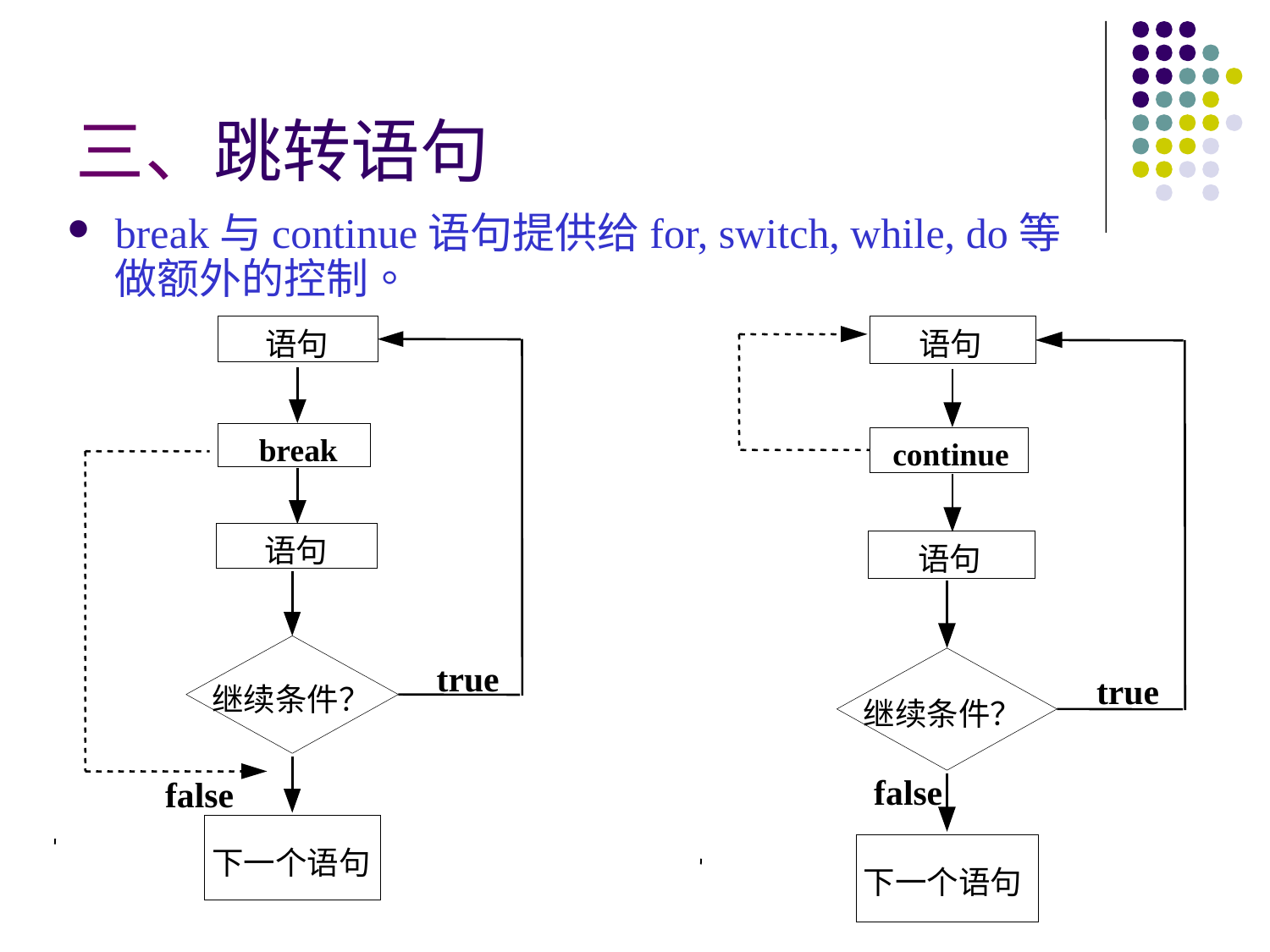

# 三、跳转语句
break与continue语句提供给for, switch, while, do等做额外的控制。

语句
语句

break

continue

语句

语句

true

true

继续条件？

继续条件？

false

false

下一个语句

下一个语句
27